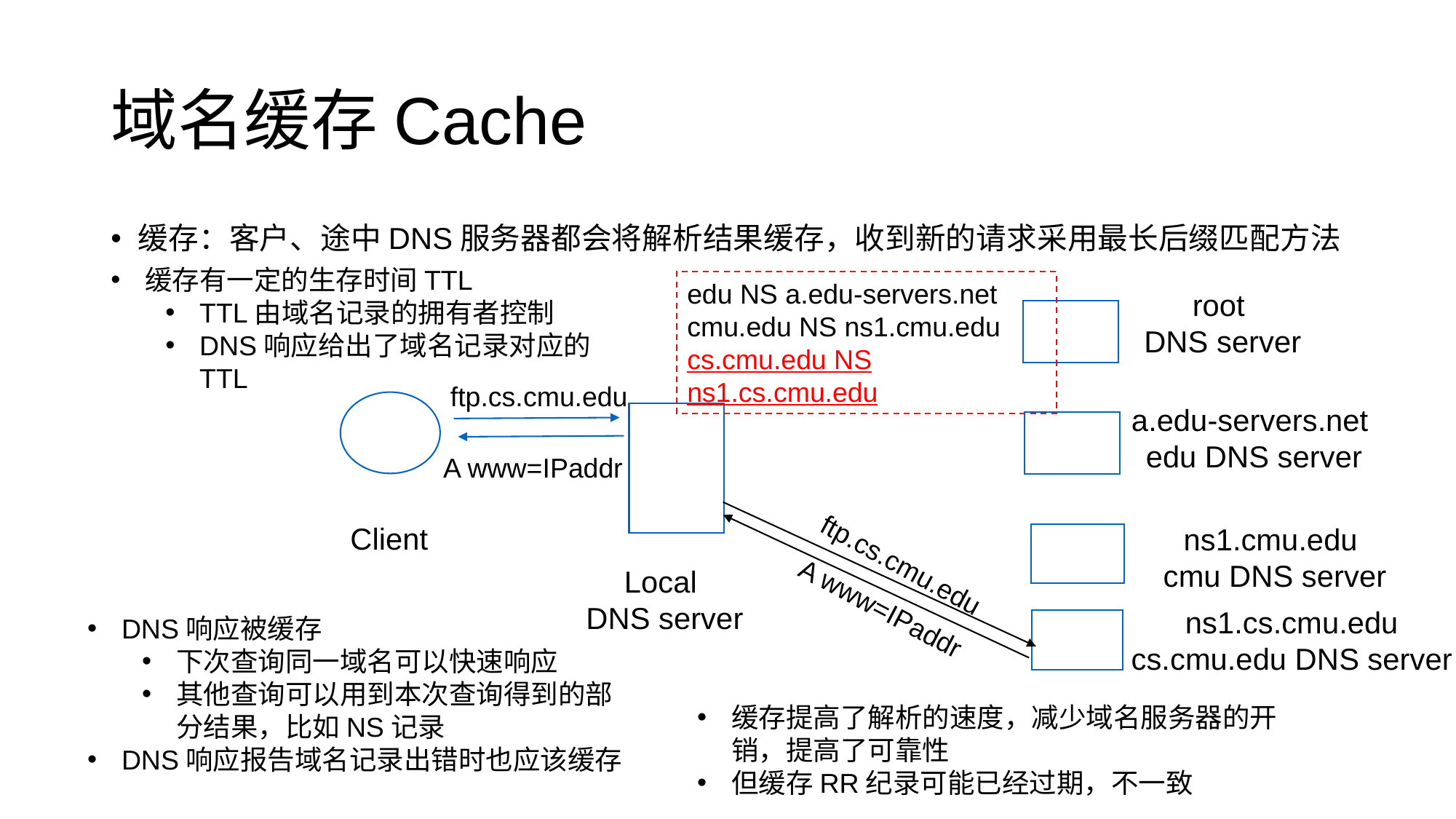

# 域名缓存Cache
缓存：客户、途中DNS服务器都会将解析结果缓存，收到新的请求采用最长后缀匹配方法

缓存有一定的生存时间TTL
TTL由域名记录的拥有者控制
DNS响应给出了域名记录对应的TTL
root
DNS server

a.edu-servers.net
edu DNS server

A www=IPaddr

A www=IPaddr
Client
ns1.cmu.edu
cmu DNS server

ftp.cs.cmu.edu
Local
DNS server
ns1.cs.cmu.edu
cs.cmu.edu DNS server

edu NS a.edu-servers.net
cmu.edu NS ns1.cmu.edu
cs.cmu.edu NS ns1.cs.cmu.edu
ftp.cs.cmu.edu

DNS响应被缓存
下次查询同一域名可以快速响应
其他查询可以用到本次查询得到的部分结果，比如NS记录
DNS响应报告域名记录出错时也应该缓存

缓存提高了解析的速度，减少域名服务器的开销，提高了可靠性
但缓存RR纪录可能已经过期，不一致